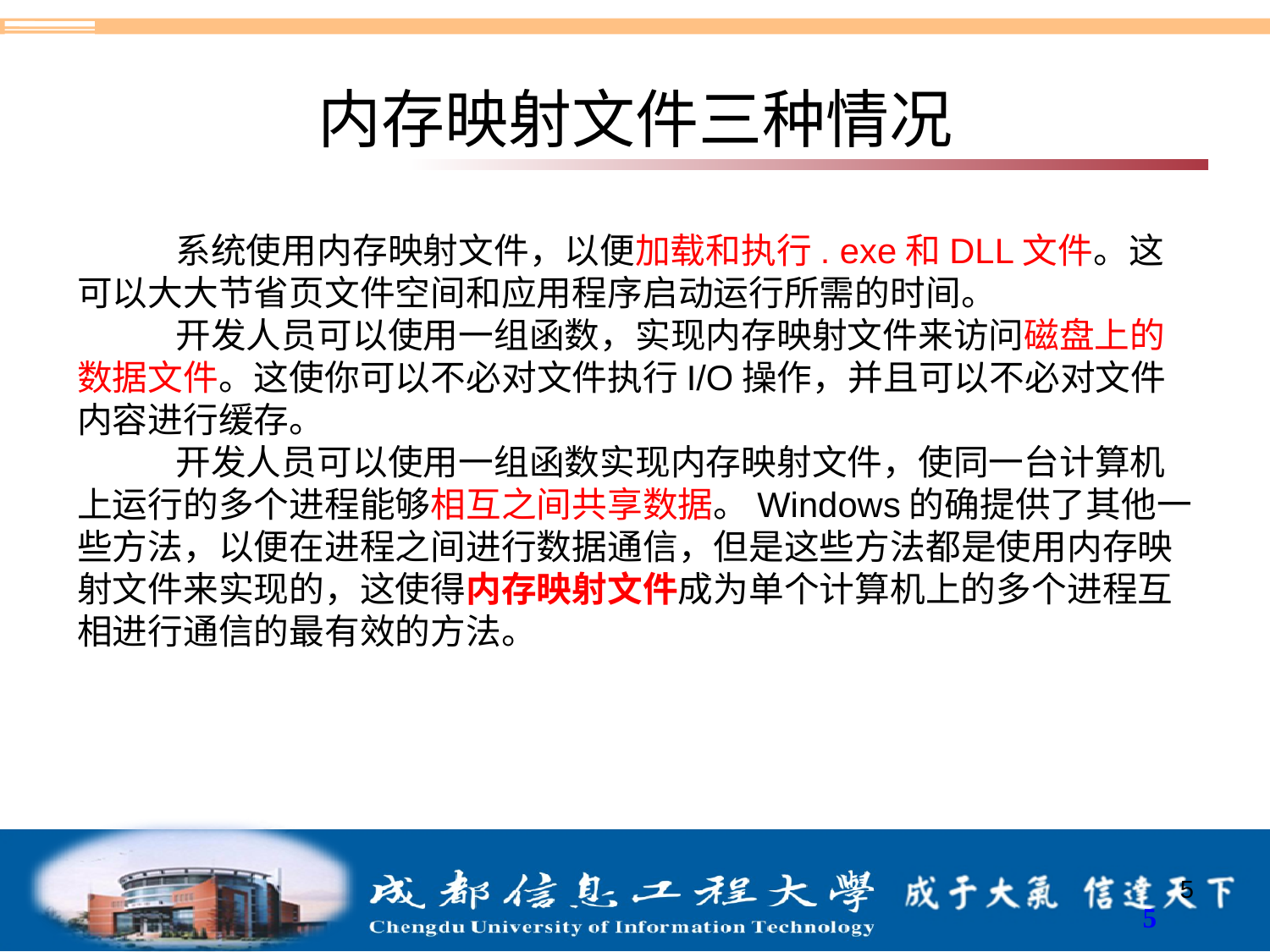

# 内存映射文件三种情况
系统使用内存映射文件，以便加载和执行. exe和DLL文件。这可以大大节省页文件空间和应用程序启动运行所需的时间。
开发人员可以使用一组函数，实现内存映射文件来访问磁盘上的数据文件。这使你可以不必对文件执行I/O操作，并且可以不必对文件内容进行缓存。
开发人员可以使用一组函数实现内存映射文件，使同一台计算机上运行的多个进程能够相互之间共享数据。Windows的确提供了其他一些方法，以便在进程之间进行数据通信，但是这些方法都是使用内存映射文件来实现的，这使得内存映射文件成为单个计算机上的多个进程互相进行通信的最有效的方法。